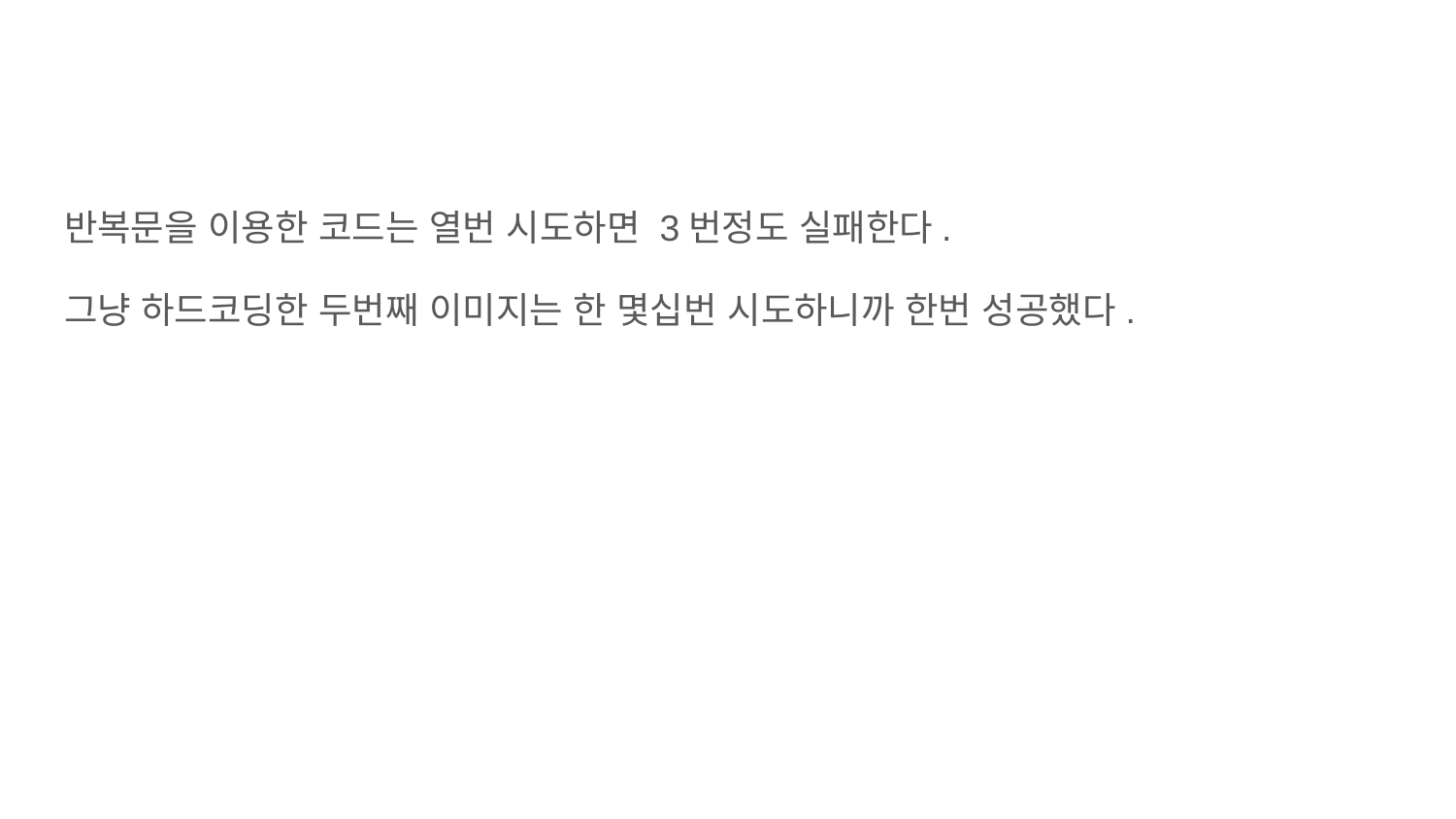

#
반복문을 이용한 코드는 열번 시도하면 3번정도 실패한다.
그냥 하드코딩한 두번째 이미지는 한 몇십번 시도하니까 한번 성공했다.